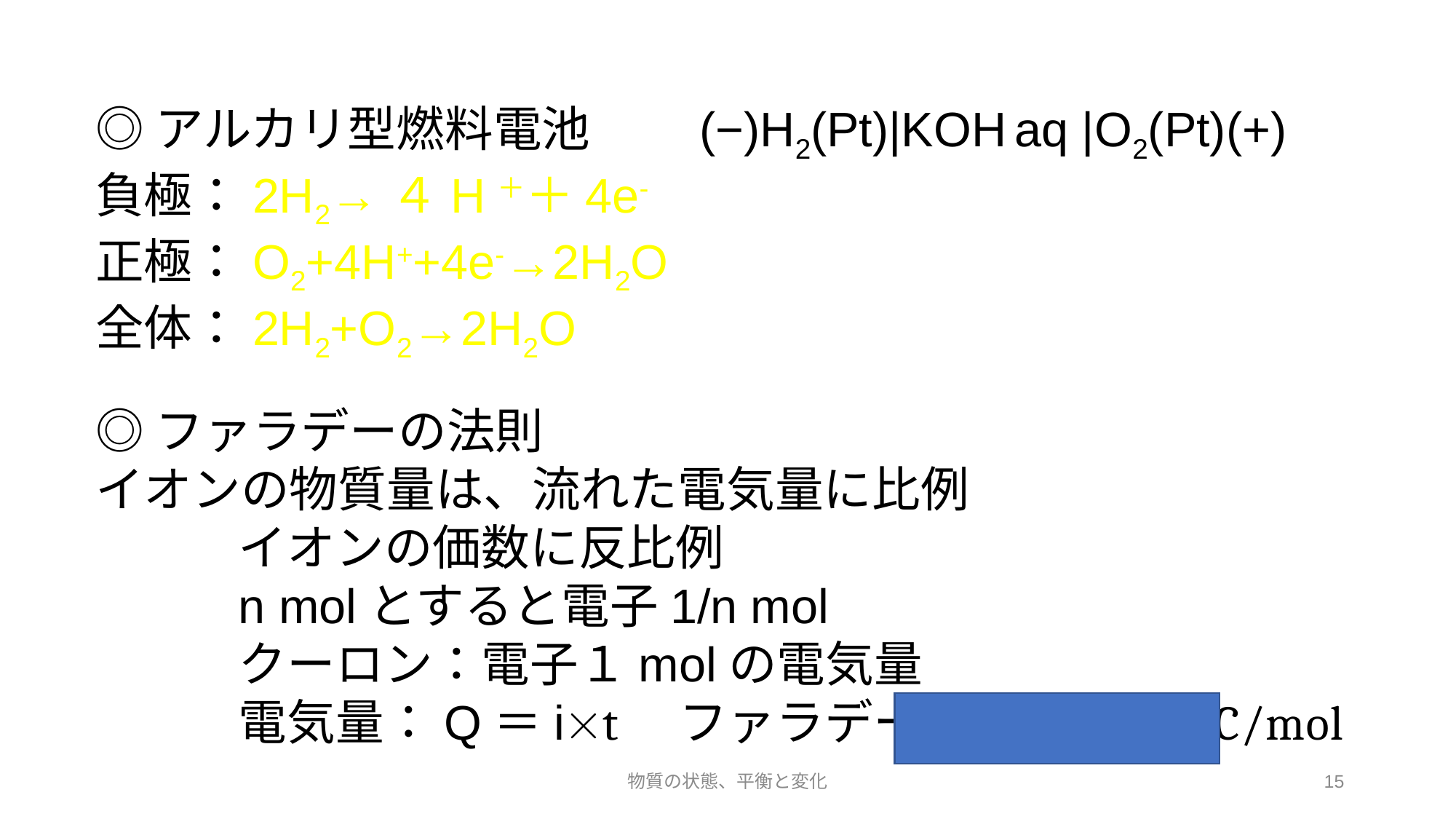

◎アルカリ型燃料電池　　(−)H2(Pt)|KOH aq |O2(Pt)(+)
負極：2H2→４H＋＋4e-
正極：O2+4H++4e-→2H2O
全体：2H2+O2→2H2O
◎ファラデーの法則
イオンの物質量は、流れた電気量に比例
イオンの価数に反比例
n molとすると電子1/n mol
クーロン：電子１molの電気量
電気量：Q＝i×t　ファラデー定数：96500C/mol

物質の状態、平衡と変化
15